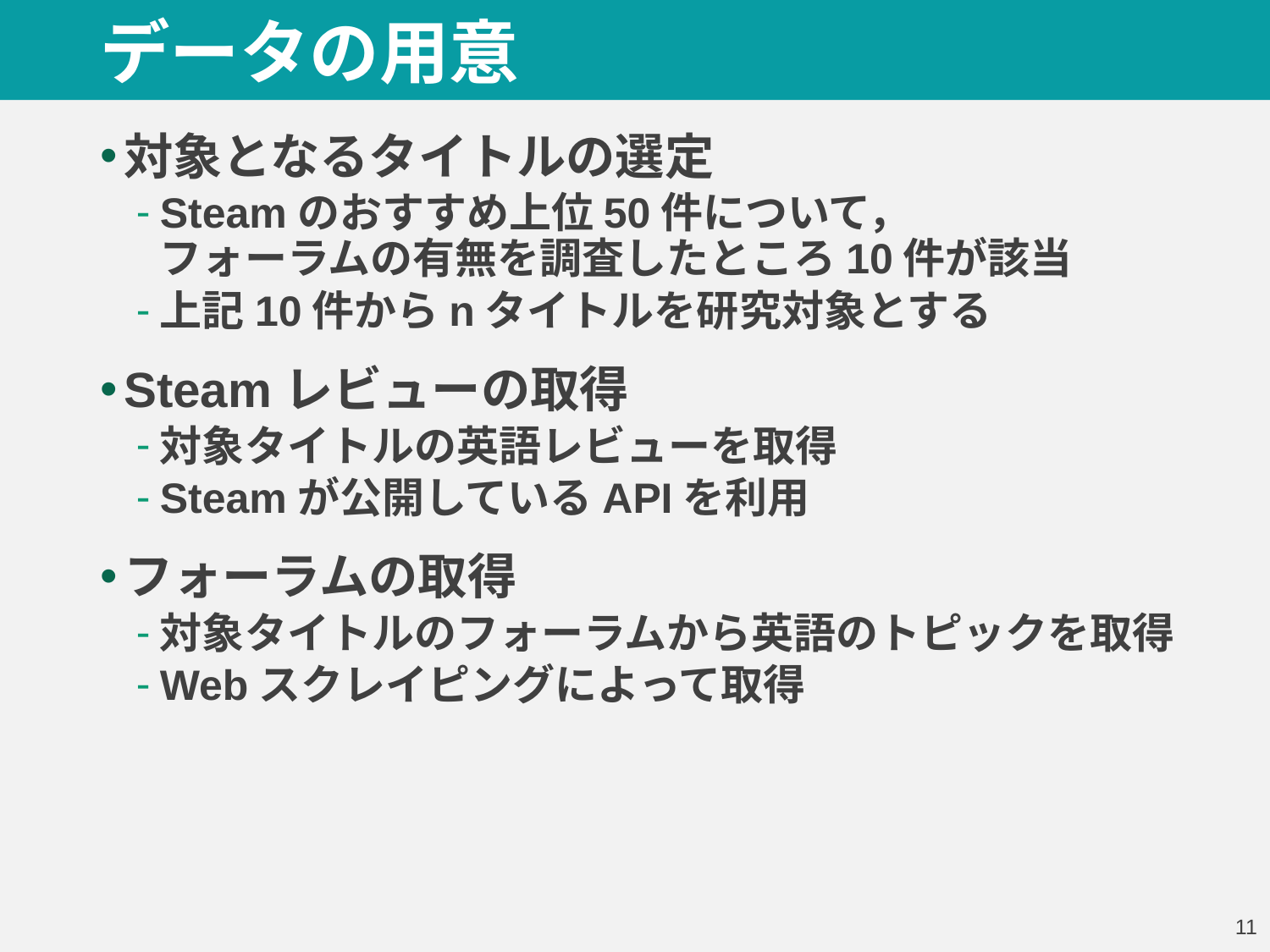

# データの用意
対象となるタイトルの選定
Steamのおすすめ上位50件について，
フォーラムの有無を調査したところ10件が該当
上記10件からnタイトルを研究対象とする

Steamレビューの取得
対象タイトルの英語レビューを取得
Steamが公開しているAPIを利用

フォーラムの取得
対象タイトルのフォーラムから英語のトピックを取得
Webスクレイピングによって取得
11